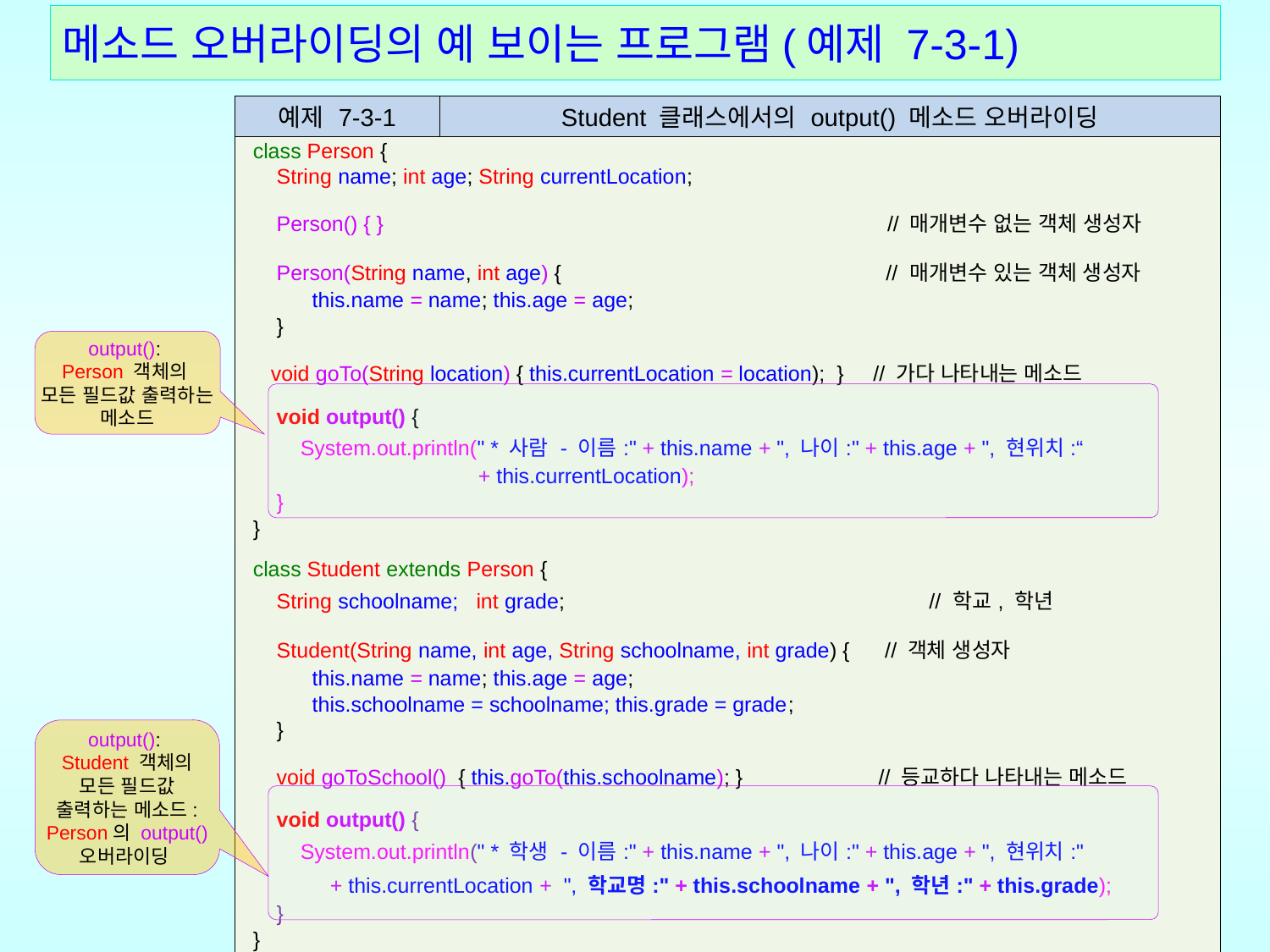

# 메소드 오버라이딩의 예 보이는 프로그램(예제 7-3-1)
| 예제 7-3-1 | Student 클래스에서의 output() 메소드 오버라이딩 |
| --- | --- |
| class Person { String name; int age; String currentLocation; Person() { } // 매개변수 없는 객체 생성자 Person(String name, int age) { // 매개변수 있는 객체 생성자 this.name = name; this.age = age; } void goTo(String location) { this.currentLocation = location); } // 가다 나타내는 메소드 void output() { System.out.println(" \* 사람 - 이름:" + this.name + ", 나이:" + this.age + ", 현위치:“ + this.currentLocation); } } class Student extends Person { String schoolname; int grade; // 학교, 학년 Student(String name, int age, String schoolname, int grade) { // 객체 생성자 this.name = name; this.age = age; this.schoolname = schoolname; this.grade = grade; } void goToSchool() { this.goTo(this.schoolname); } // 등교하다 나타내는 메소드 void output() { System.out.println(" \* 학생 - 이름:" + this.name + ", 나이:" + this.age + ", 현위치:" + this.currentLocation + ", 학교명:" + this.schoolname + ", 학년:" + this.grade); } } |  |
output():
Person 객체의
모든 필드값 출력하는 메소드

output():
Student 객체의 모든 필드값 출력하는 메소드: Person의 output() 오버라이딩